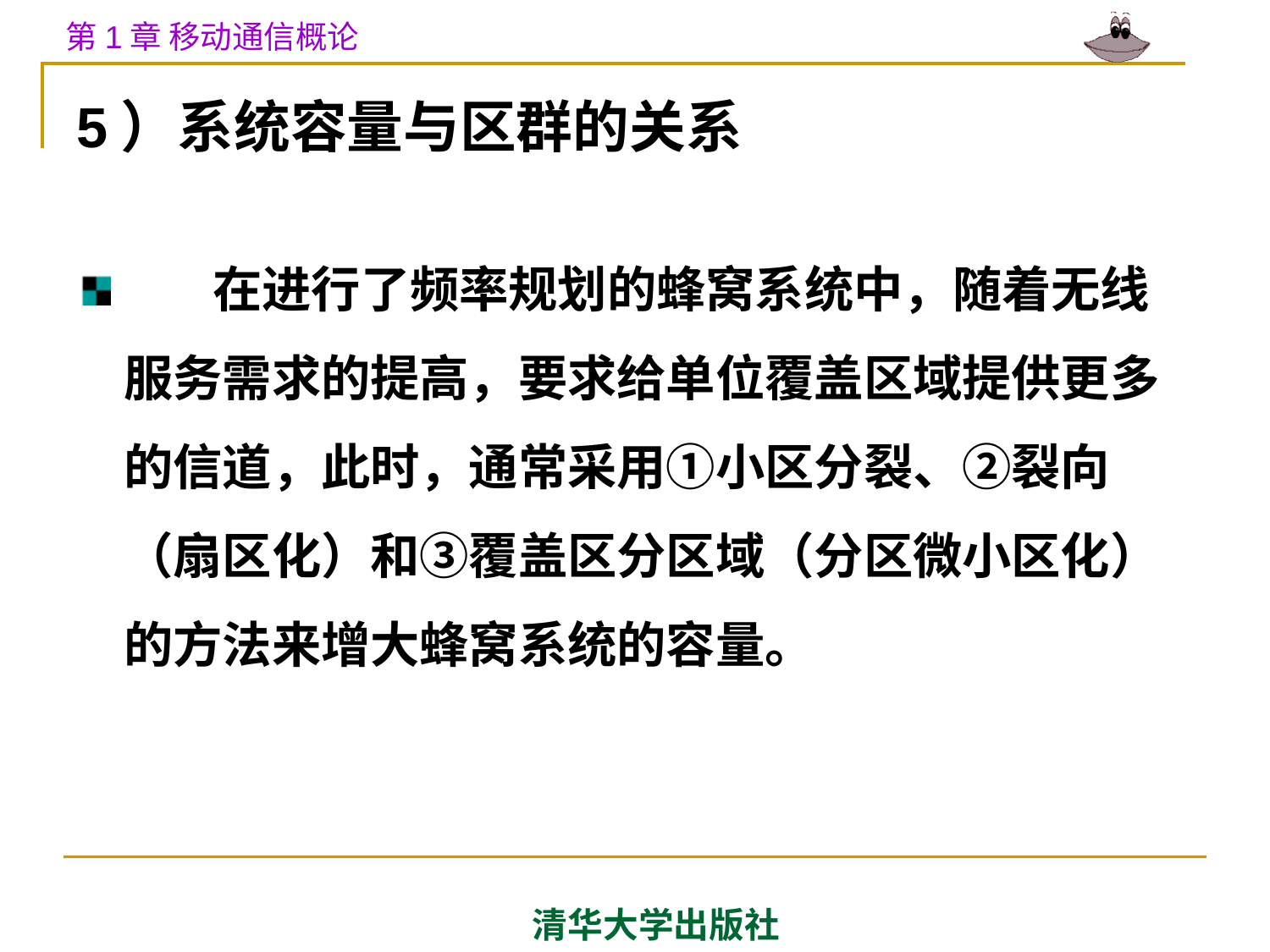

# 5）系统容量与区群的关系
       在进行了频率规划的蜂窝系统中，随着无线服务需求的提高，要求给单位覆盖区域提供更多的信道，此时，通常采用①小区分裂、②裂向（扇区化）和③覆盖区分区域（分区微小区化）的方法来增大蜂窝系统的容量。